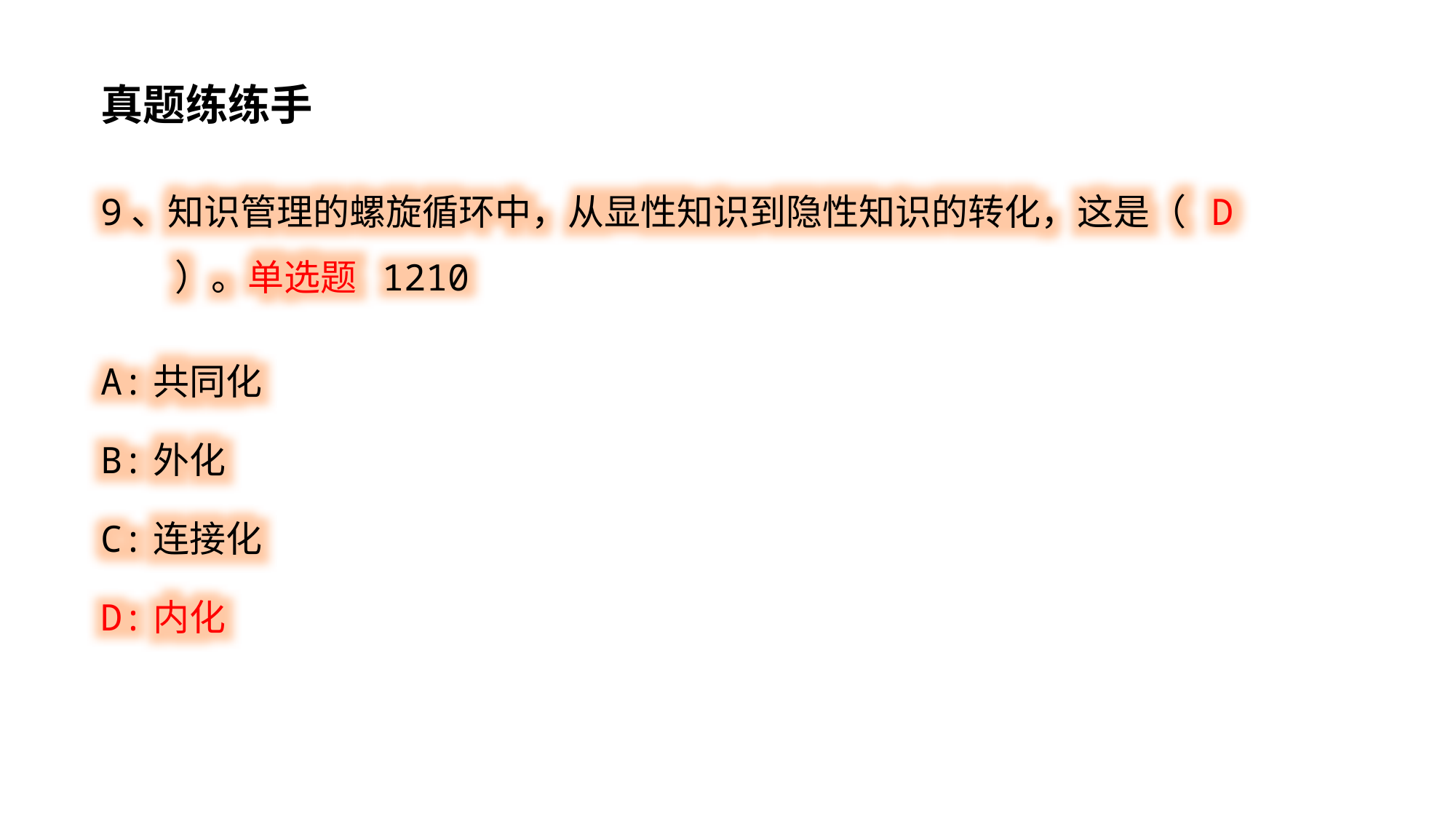

真题练练手
9、知识管理的螺旋循环中，从显性知识到隐性知识的转化，这是（  D        ）。单选题  1210

A:共同化

B:外化

C:连接化

D:内化